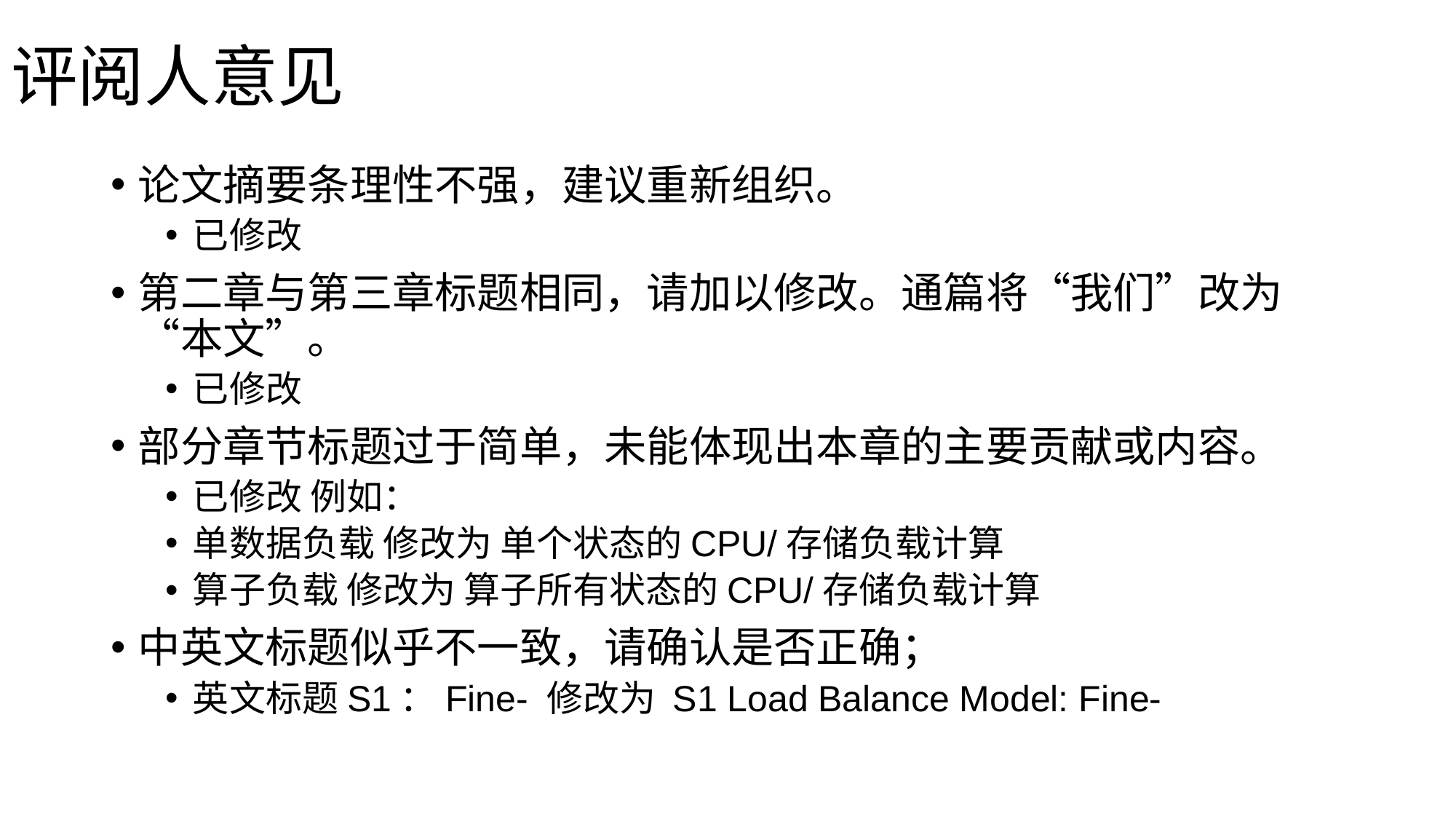

# 评阅人意见
论文摘要条理性不强，建议重新组织。
已修改
第二章与第三章标题相同，请加以修改。通篇将“我们”改为“本文”。
已修改
部分章节标题过于简单，未能体现出本章的主要贡献或内容。
已修改 例如：
单数据负载 修改为 单个状态的CPU/存储负载计算
算子负载 修改为 算子所有状态的CPU/存储负载计算
中英文标题似乎不一致，请确认是否正确；
英文标题S1：Fine- 修改为 S1 Load Balance Model: Fine-